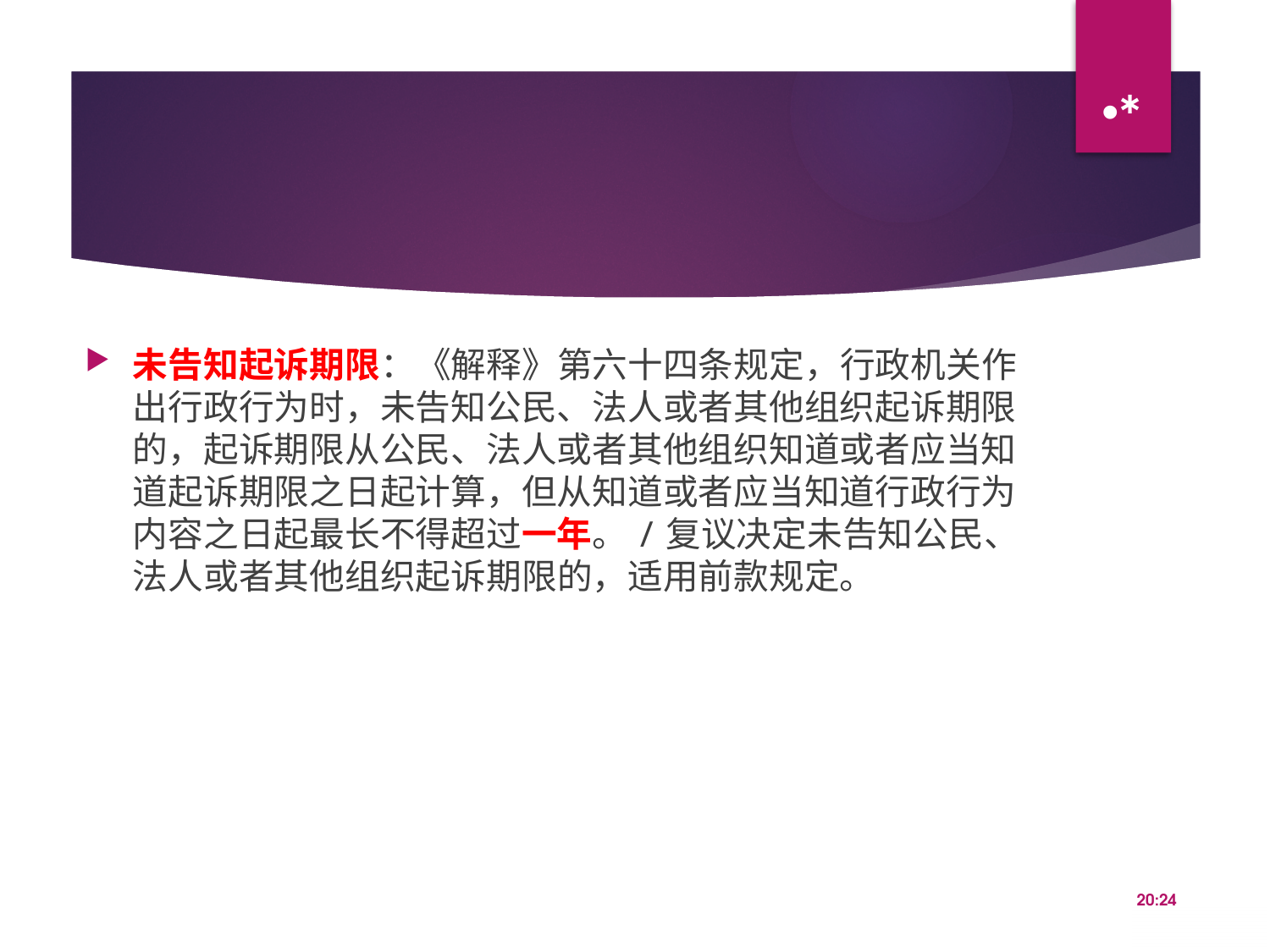

*
#
未告知起诉期限：《解释》第六十四条规定，行政机关作出行政行为时，未告知公民、法人或者其他组织起诉期限的，起诉期限从公民、法人或者其他组织知道或者应当知道起诉期限之日起计算，但从知道或者应当知道行政行为内容之日起最长不得超过一年。/复议决定未告知公民、法人或者其他组织起诉期限的，适用前款规定。

20:24